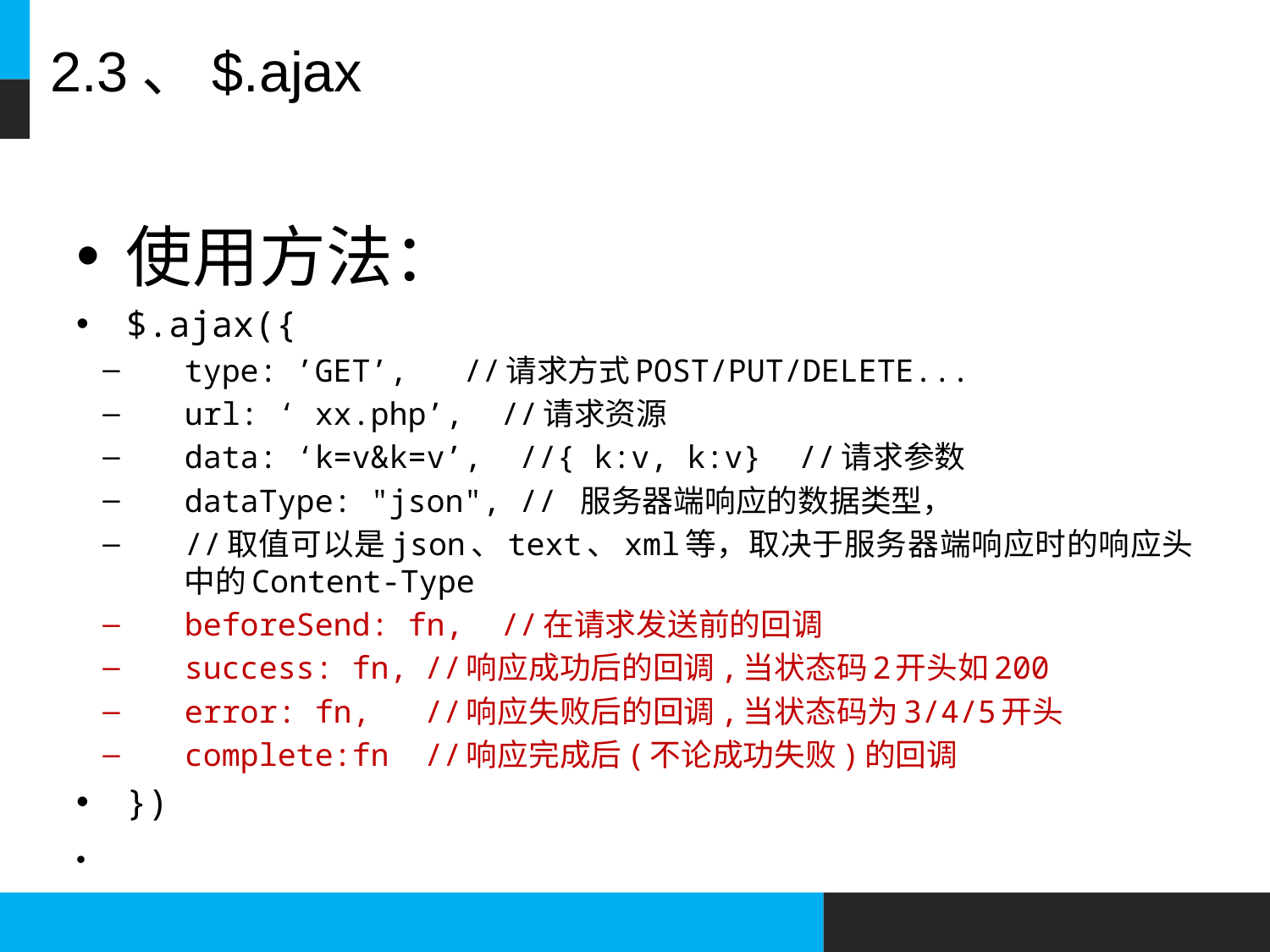

# 2.3、$.ajax
使用方法：
$.ajax({
type: ’GET’,   //请求方式POST/PUT/DELETE...
url: ‘ xx.php’,  //请求资源
data: ‘k=v&k=v’,  //{ k:v, k:v}  //请求参数
dataType: "json", // 服务器端响应的数据类型，
//取值可以是json、text、xml等，取决于服务器端响应时的响应头中的Content-Type
beforeSend: fn,  //在请求发送前的回调
success: fn,		//响应成功后的回调,当状态码2开头如200
error: fn,		//响应失败后的回调,当状态码为3/4/5开头
complete:fn		//响应完成后(不论成功失败)的回调
})